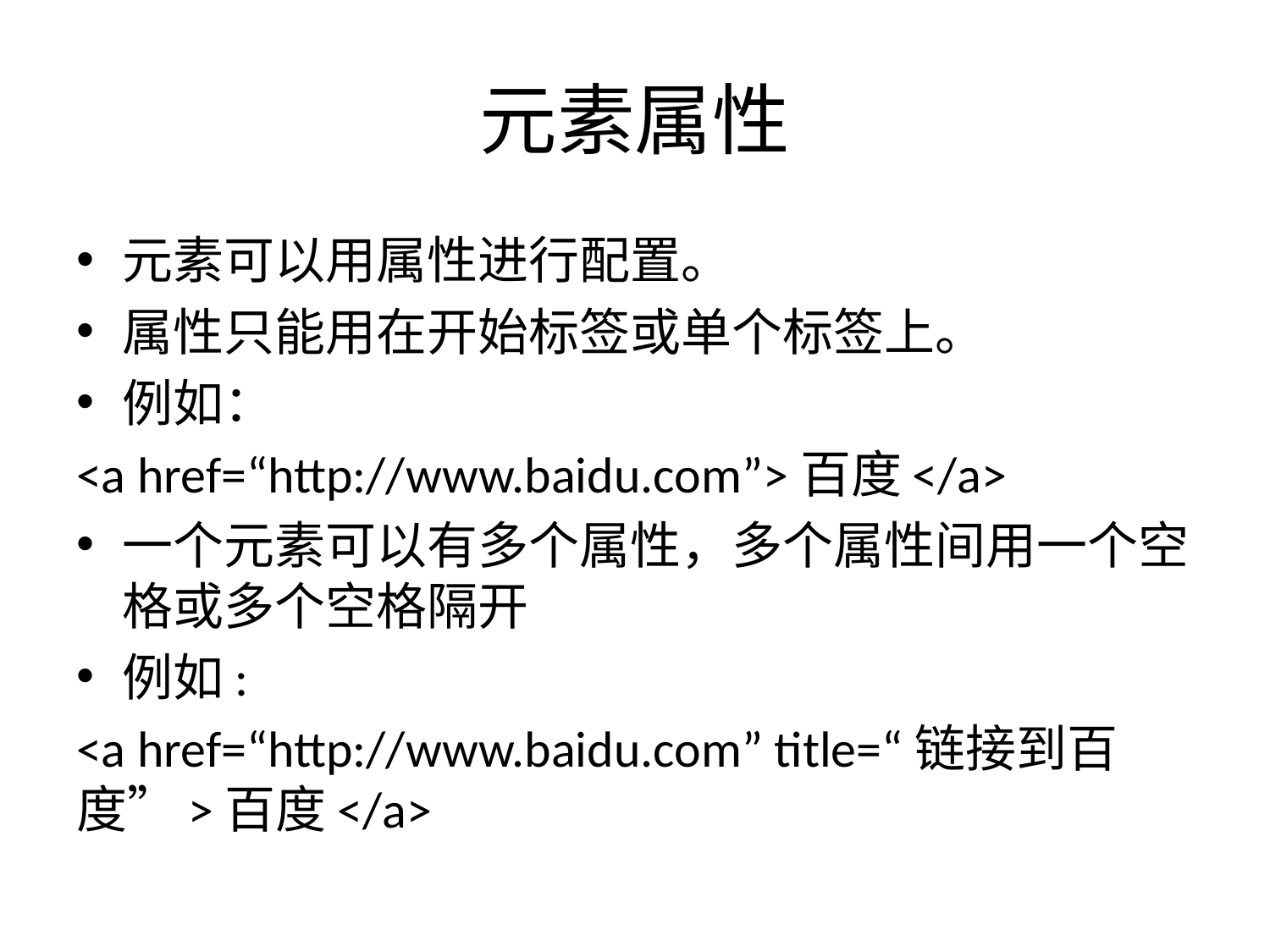

# 元素属性
元素可以用属性进行配置。
属性只能用在开始标签或单个标签上。
例如：
<a href=“http://www.baidu.com”>百度</a>
一个元素可以有多个属性，多个属性间用一个空格或多个空格隔开
例如:
<a href=“http://www.baidu.com” title=“链接到百度”>百度</a>